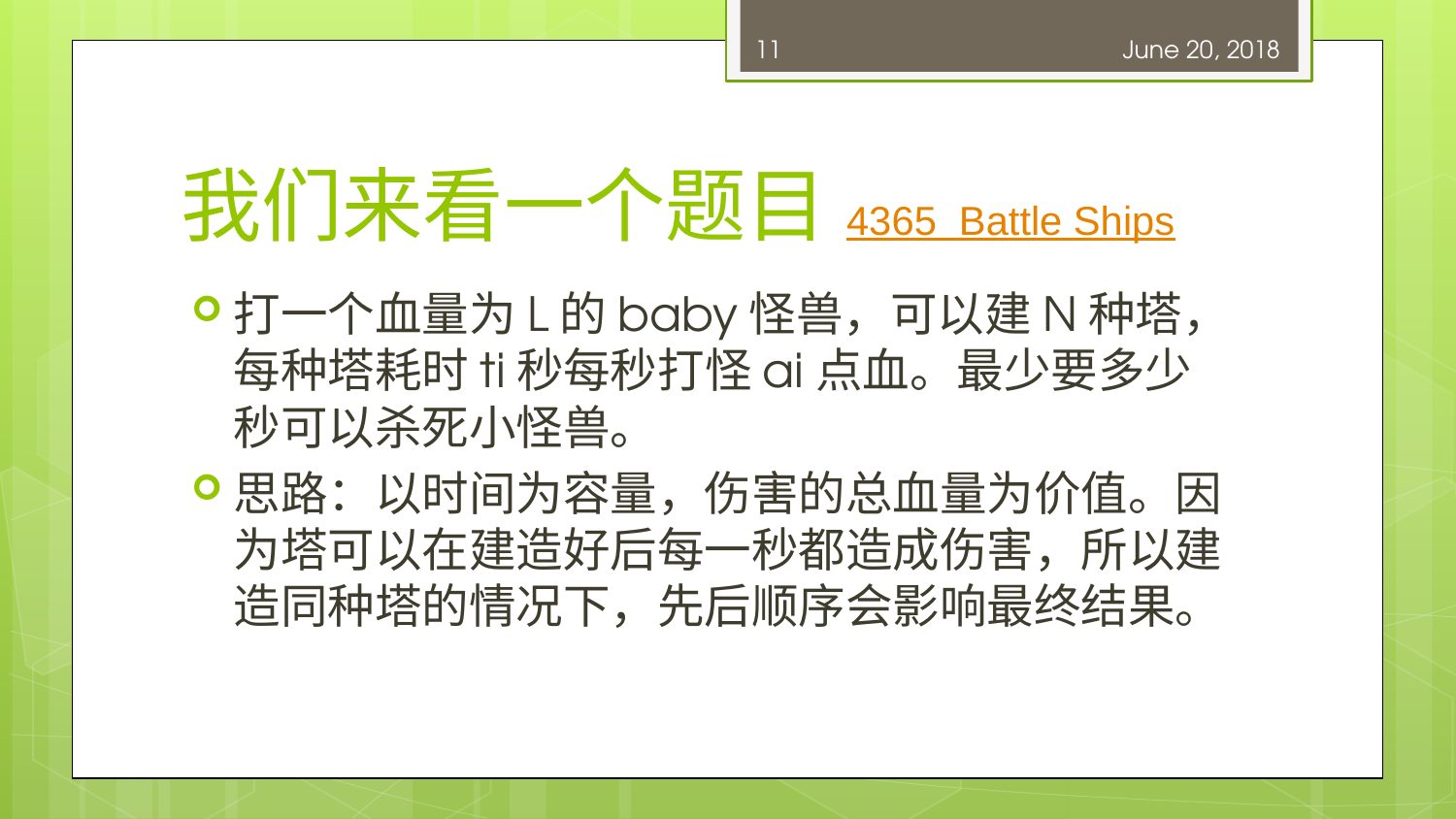

11
June 20, 2018
# 我们来看一个题目4365  Battle Ships
打一个血量为L的baby怪兽，可以建N种塔，每种塔耗时ti秒每秒打怪ai点血。最少要多少秒可以杀死小怪兽。
思路：以时间为容量，伤害的总血量为价值。因为塔可以在建造好后每一秒都造成伤害，所以建造同种塔的情况下，先后顺序会影响最终结果。